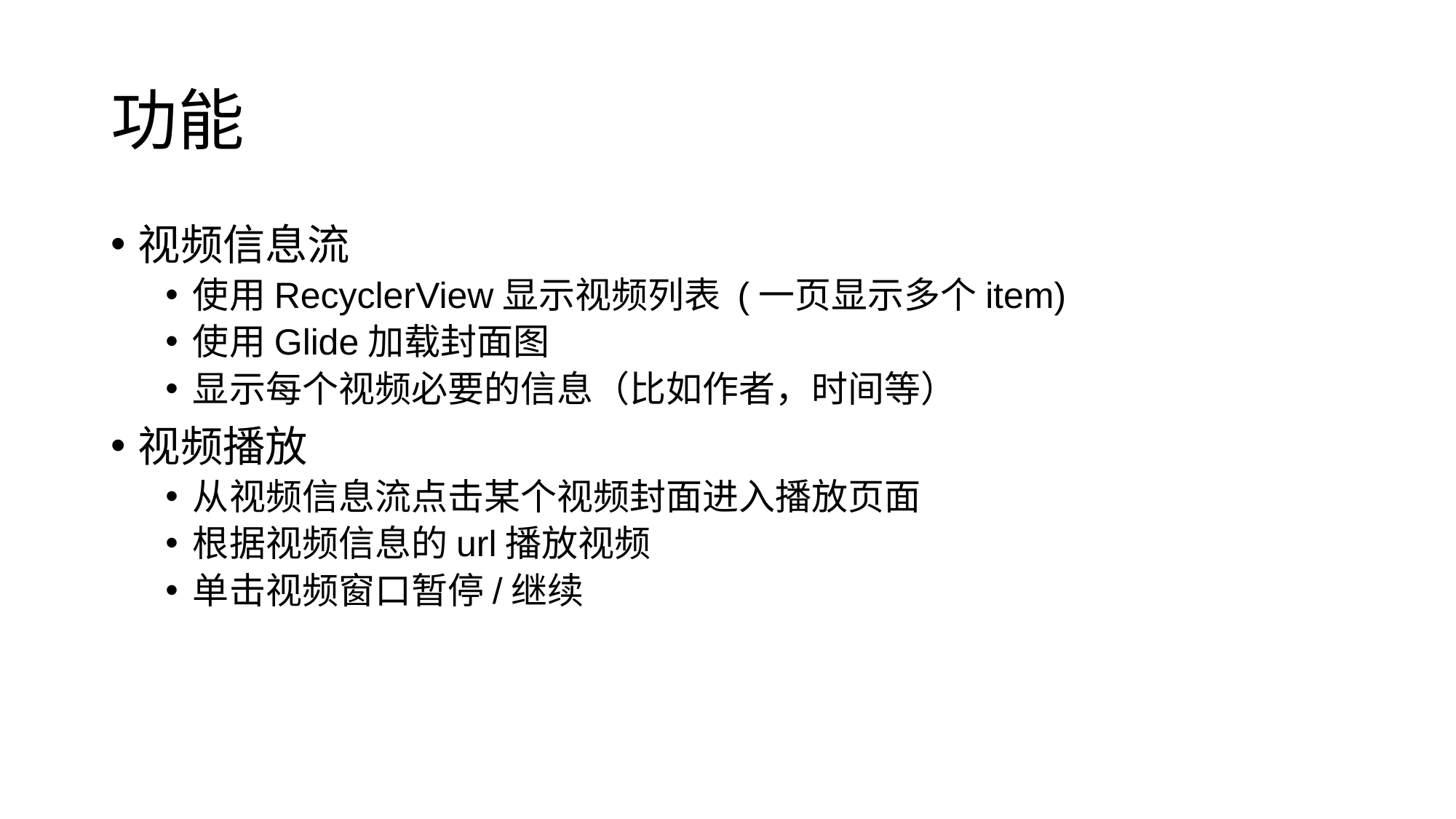

# 功能
视频信息流
使用RecyclerView显示视频列表 (一页显示多个item)
使用Glide加载封面图
显示每个视频必要的信息（比如作者，时间等）
视频播放
从视频信息流点击某个视频封面进入播放页面
根据视频信息的url播放视频
单击视频窗口暂停/继续